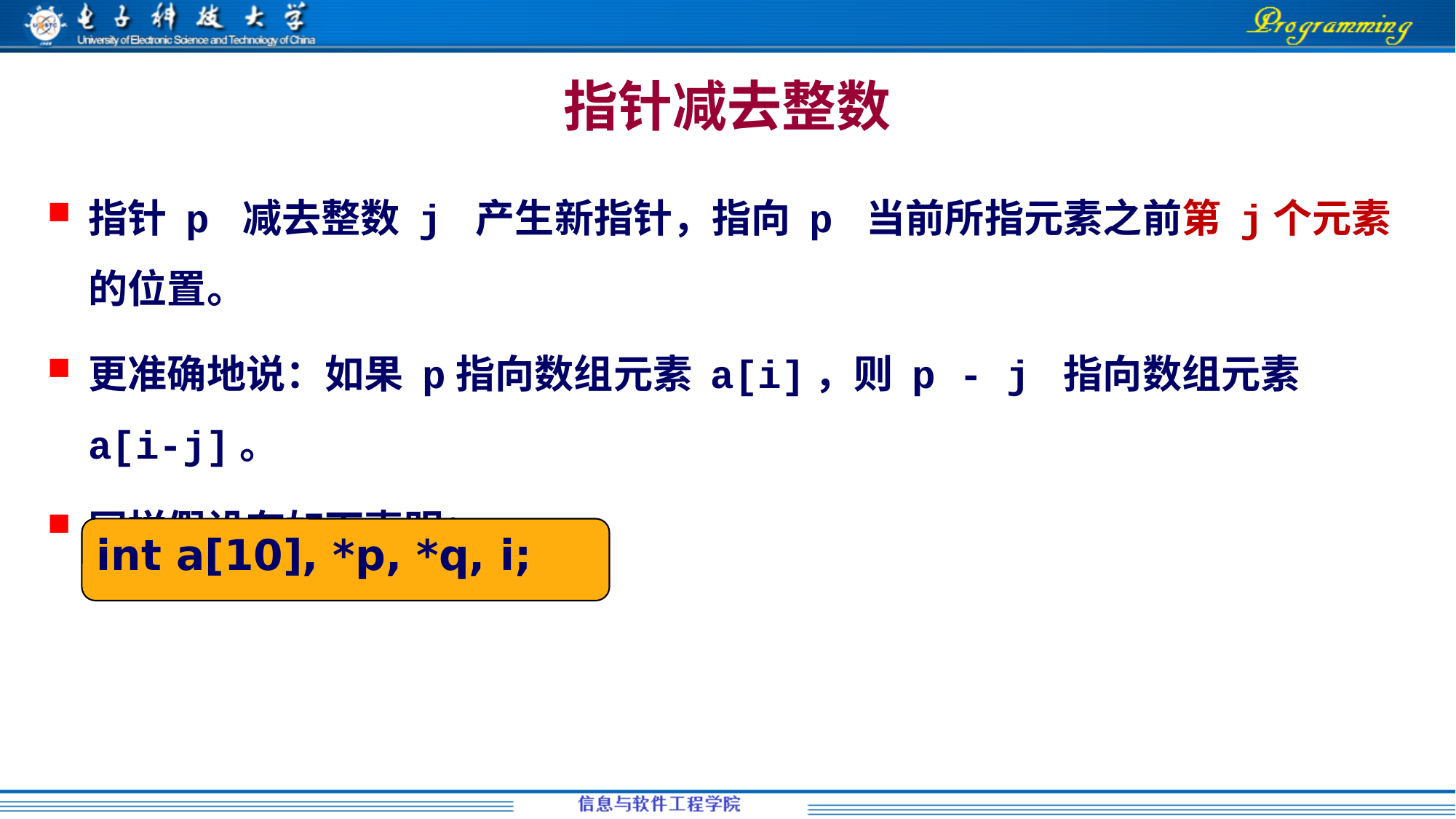

# 指针减去整数
指针 p 减去整数 j 产生新指针，指向 p 当前所指元素之前第 j个元素的位置。
更准确地说：如果 p指向数组元素 a[i]，则 p - j 指向数组元素 a[i-j]。
同样假设有如下声明：

int a[10], *p, *q, i;